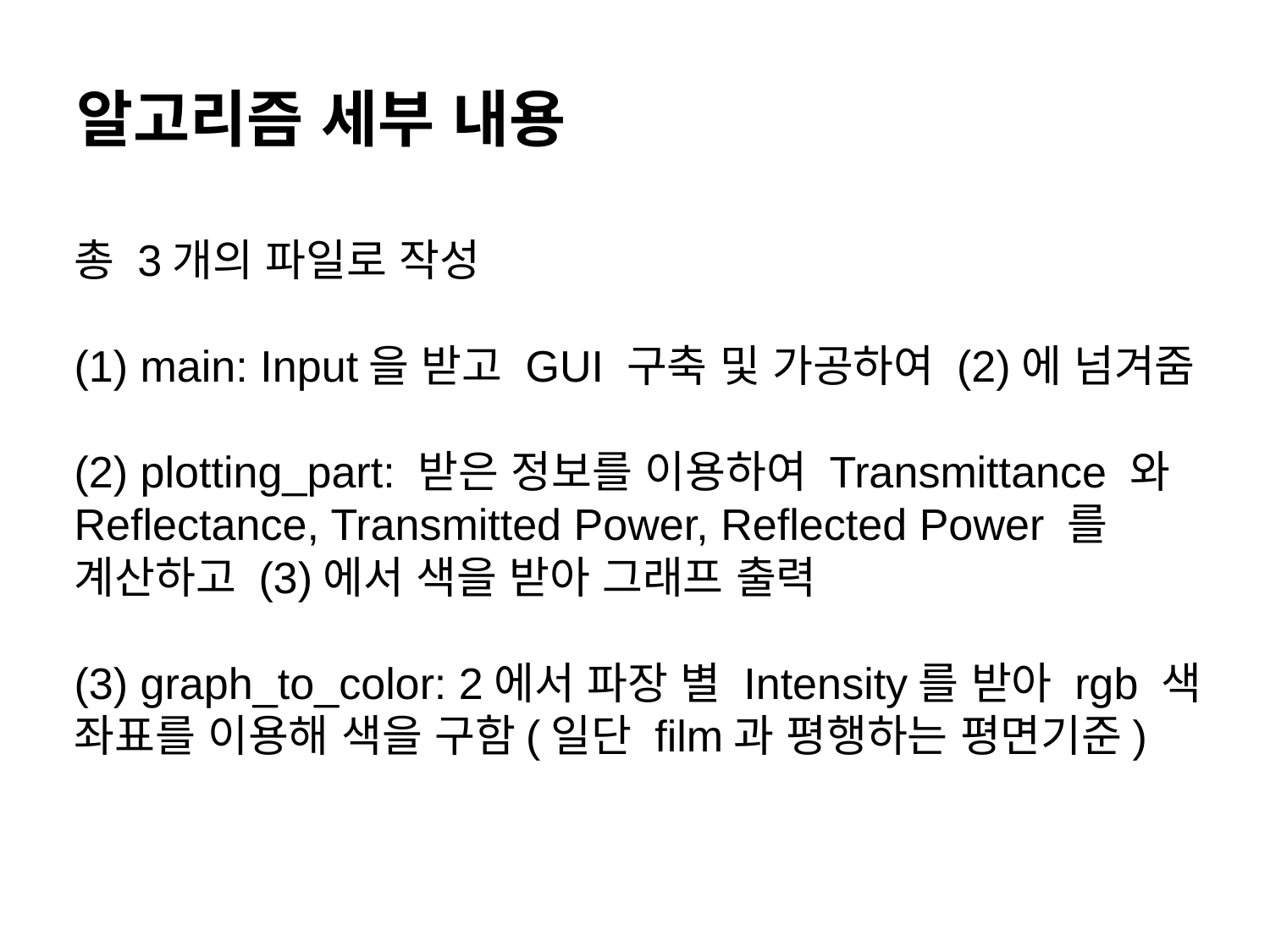

# 알고리즘 세부 내용
총 3개의 파일로 작성

(1) main: Input을 받고 GUI 구축 및 가공하여 (2)에 넘겨줌

(2) plotting_part: 받은 정보를 이용하여 Transmittance 와 Reflectance, Transmitted Power, Reflected Power 를 계산하고 (3)에서 색을 받아 그래프 출력

(3) graph_to_color: 2에서 파장 별 Intensity를 받아 rgb 색 좌표를 이용해 색을 구함(일단 film과 평행하는 평면기준)